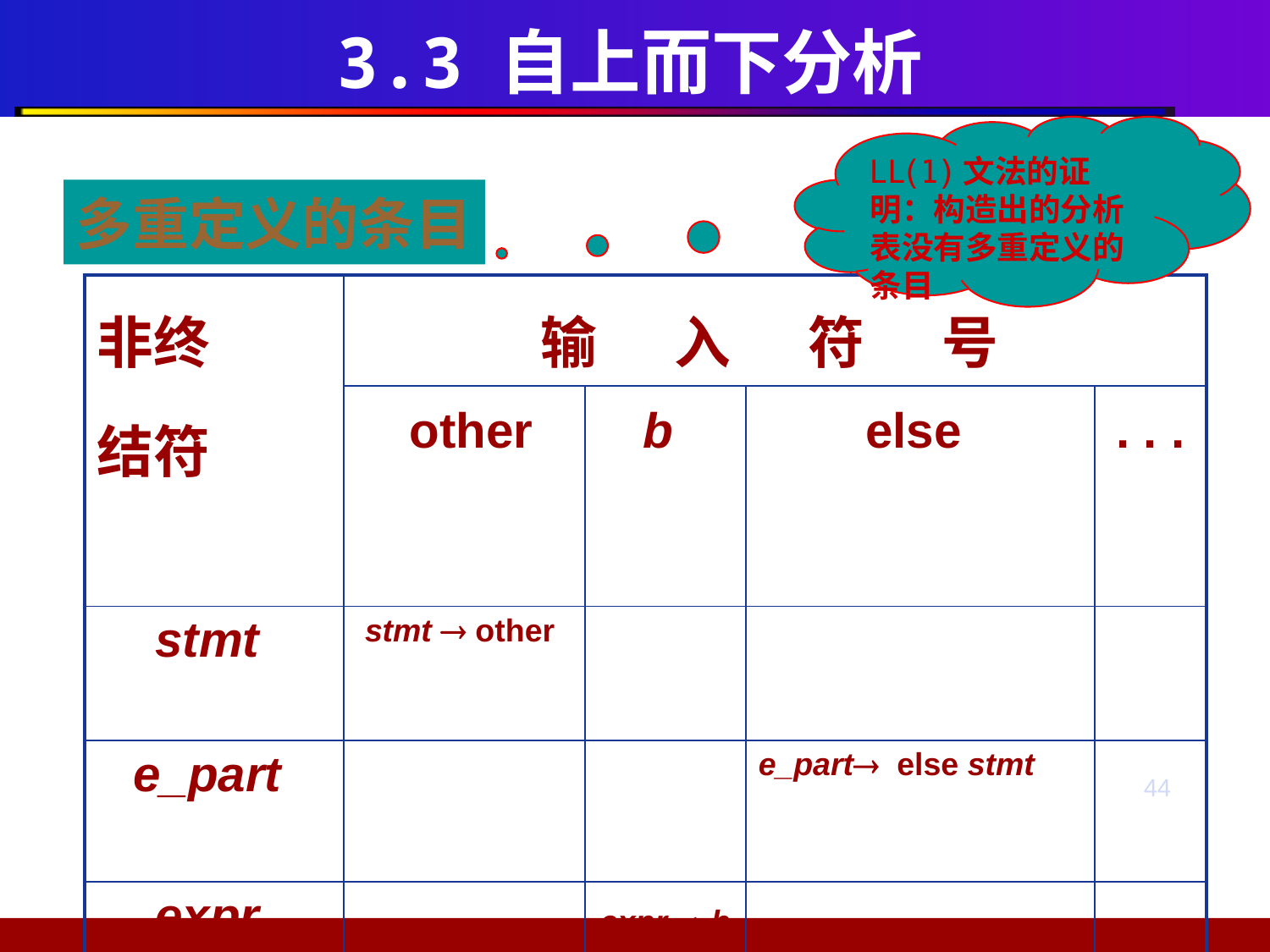

# 3.3 自上而下分析
LL(1)文法的证明：构造出的分析表没有多重定义的条目
多重定义的条目
| 非终 结符 | 输 入 符 号 |  |  |  |
| --- | --- | --- | --- | --- |
|  | other | b | else | . . . |
| stmt | stmt → other |  |  |  |
| e\_part |  |  | e\_part→ else stmt |  |
| expr |  | expr → b |  |  |

44